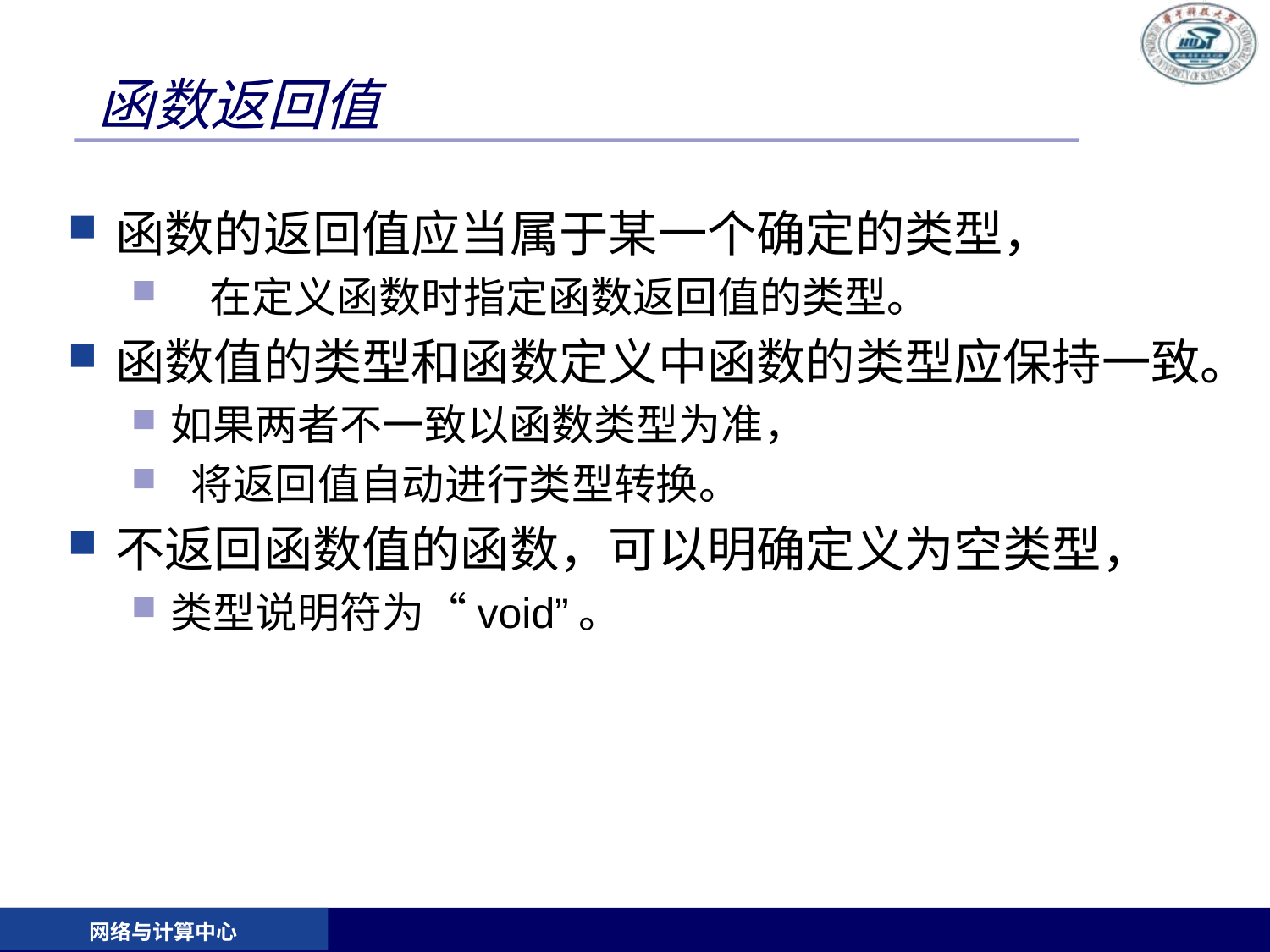

# 函数返回值
函数的返回值应当属于某一个确定的类型，
   在定义函数时指定函数返回值的类型。
函数值的类型和函数定义中函数的类型应保持一致。
如果两者不一致以函数类型为准，
 将返回值自动进行类型转换。
不返回函数值的函数，可以明确定义为空类型，
类型说明符为“void”。

网络与计算中心